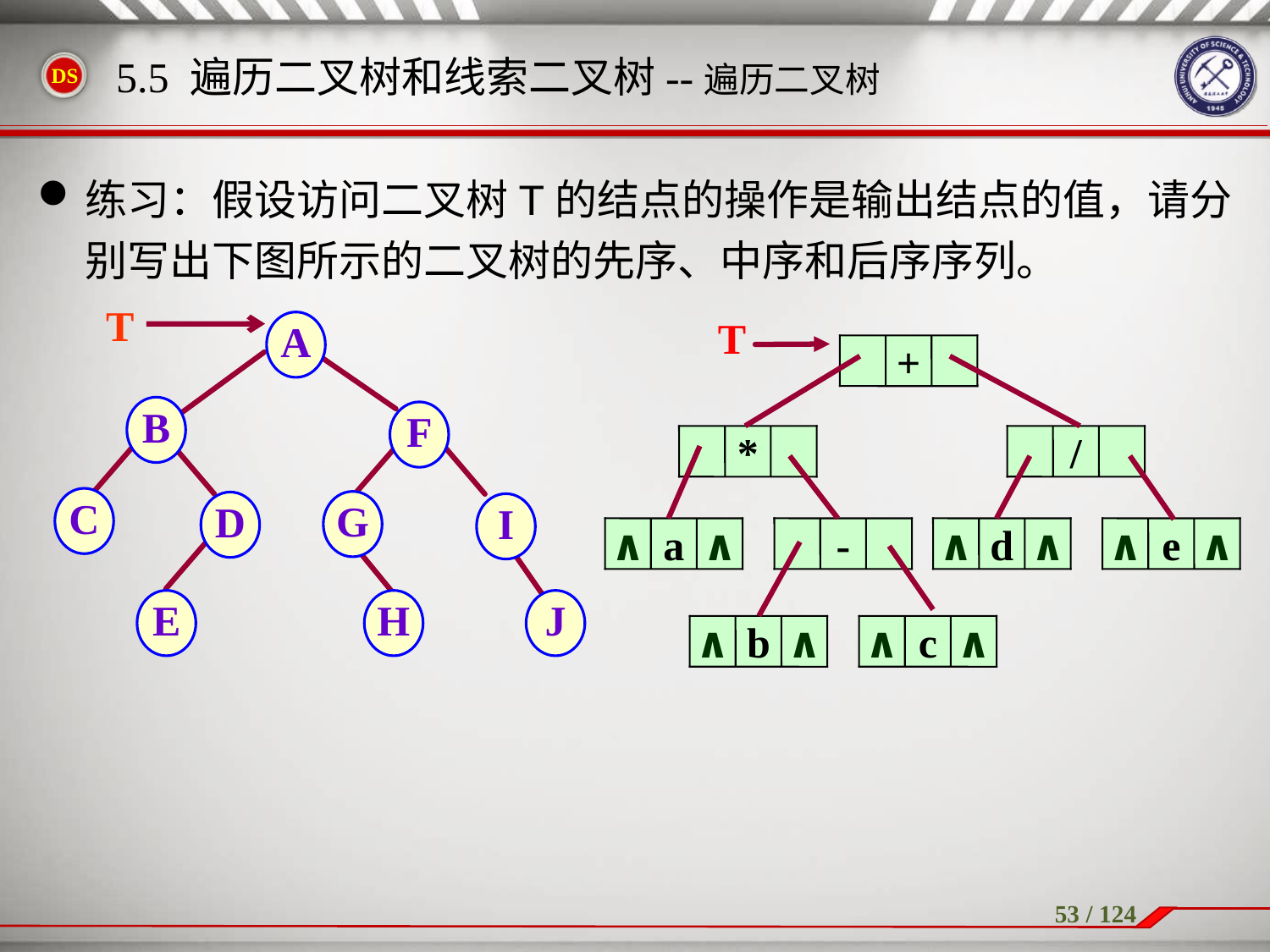

练习：假设访问二叉树T的结点的操作是输出结点的值，请分别写出下图所示的二叉树的先序、中序和后序序列。
5.5 遍历二叉树和线索二叉树--遍历二叉树
T
A

B
F

C
G
D
I

E
H
J

T

+

*

/

∧

a

∧

-

∧

d

∧

∧

e

∧

∧

b

∧

∧

c

∧